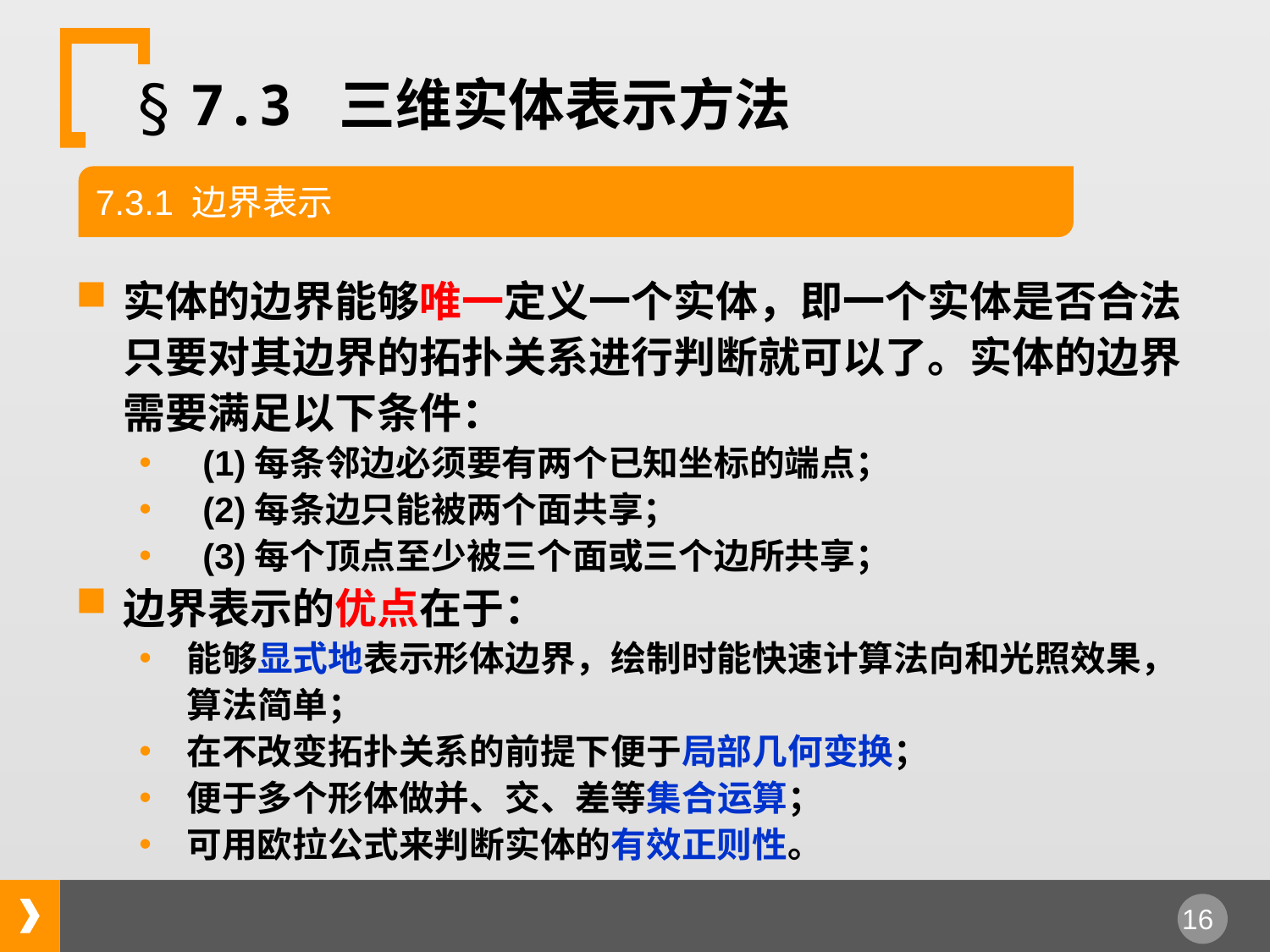

§ 7.3 三维实体表示方法
7.3.1 边界表示
实体的边界能够唯一定义一个实体，即一个实体是否合法只要对其边界的拓扑关系进行判断就可以了。实体的边界需要满足以下条件：
(1)每条邻边必须要有两个已知坐标的端点；
(2)每条边只能被两个面共享；
(3)每个顶点至少被三个面或三个边所共享；
边界表示的优点在于：
能够显式地表示形体边界，绘制时能快速计算法向和光照效果，算法简单；
在不改变拓扑关系的前提下便于局部几何变换；
便于多个形体做并、交、差等集合运算；
可用欧拉公式来判断实体的有效正则性。